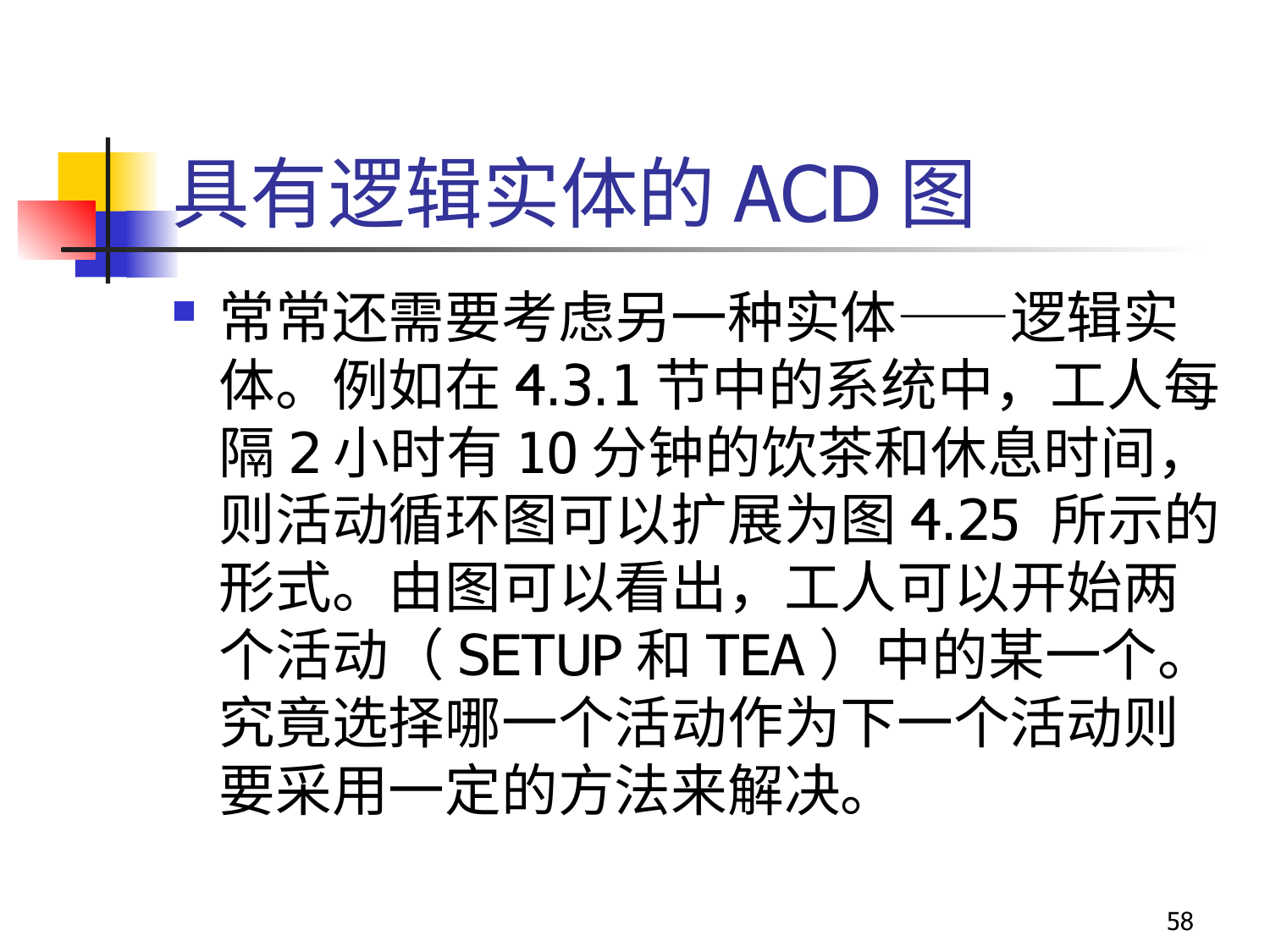

# 具有逻辑实体的ACD图
常常还需要考虑另一种实体——逻辑实体。例如在4.3.1节中的系统中，工人每隔2小时有10分钟的饮茶和休息时间，则活动循环图可以扩展为图4.25 所示的形式。由图可以看出，工人可以开始两个活动（SETUP和TEA）中的某一个。究竟选择哪一个活动作为下一个活动则要采用一定的方法来解决。

58